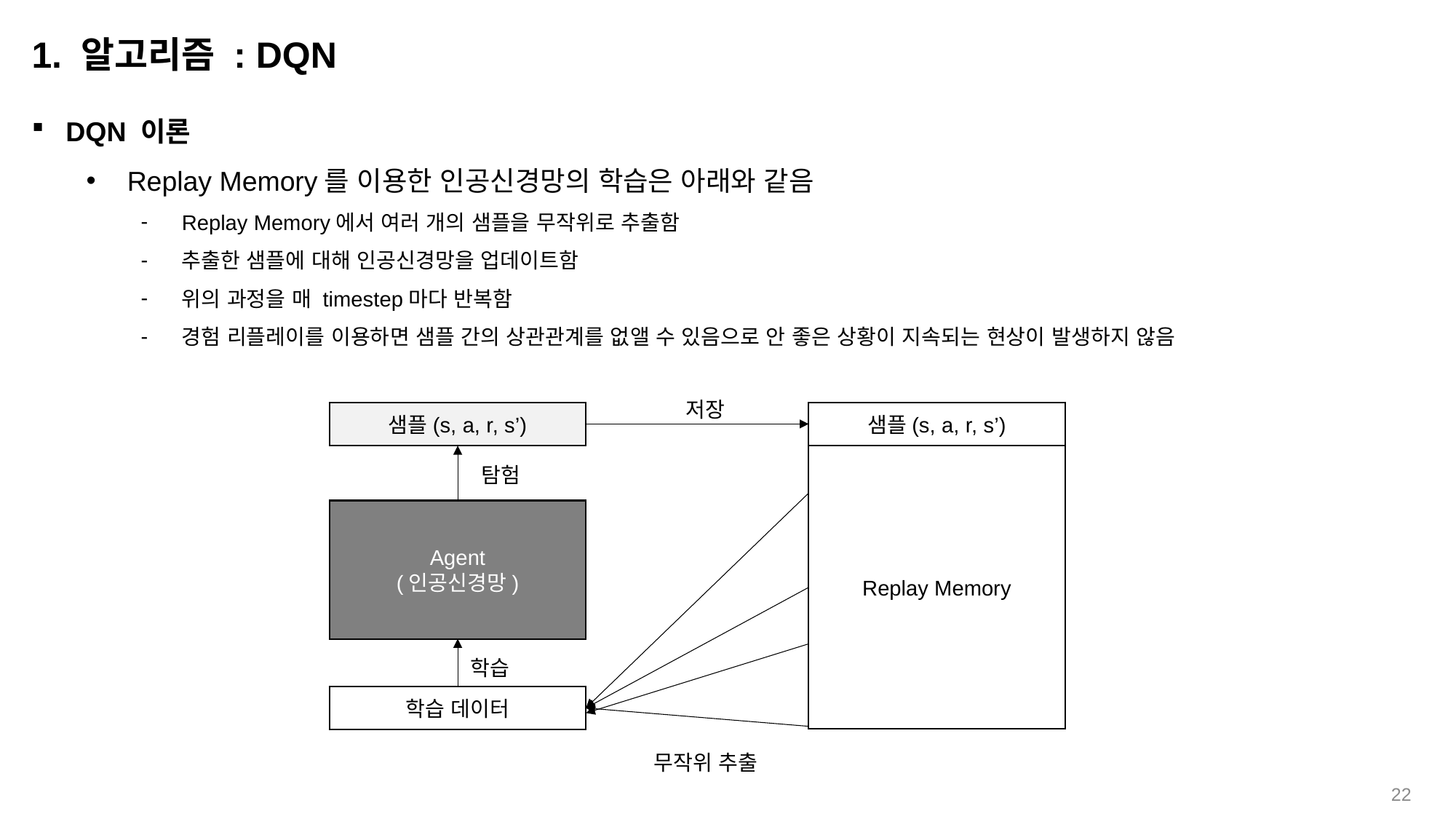

1. 알고리즘 : DQN
DQN 이론
Replay Memory를 이용한 인공신경망의 학습은 아래와 같음
Replay Memory에서 여러 개의 샘플을 무작위로 추출함
추출한 샘플에 대해 인공신경망을 업데이트함
위의 과정을 매 timestep마다 반복함
경험 리플레이를 이용하면 샘플 간의 상관관계를 없앨 수 있음으로 안 좋은 상황이 지속되는 현상이 발생하지 않음
저장
샘플(s, a, r, s’)
샘플(s, a, r, s’)
Replay Memory
탐험
Agent
(인공신경망)
학습
학습 데이터
무작위 추출
22